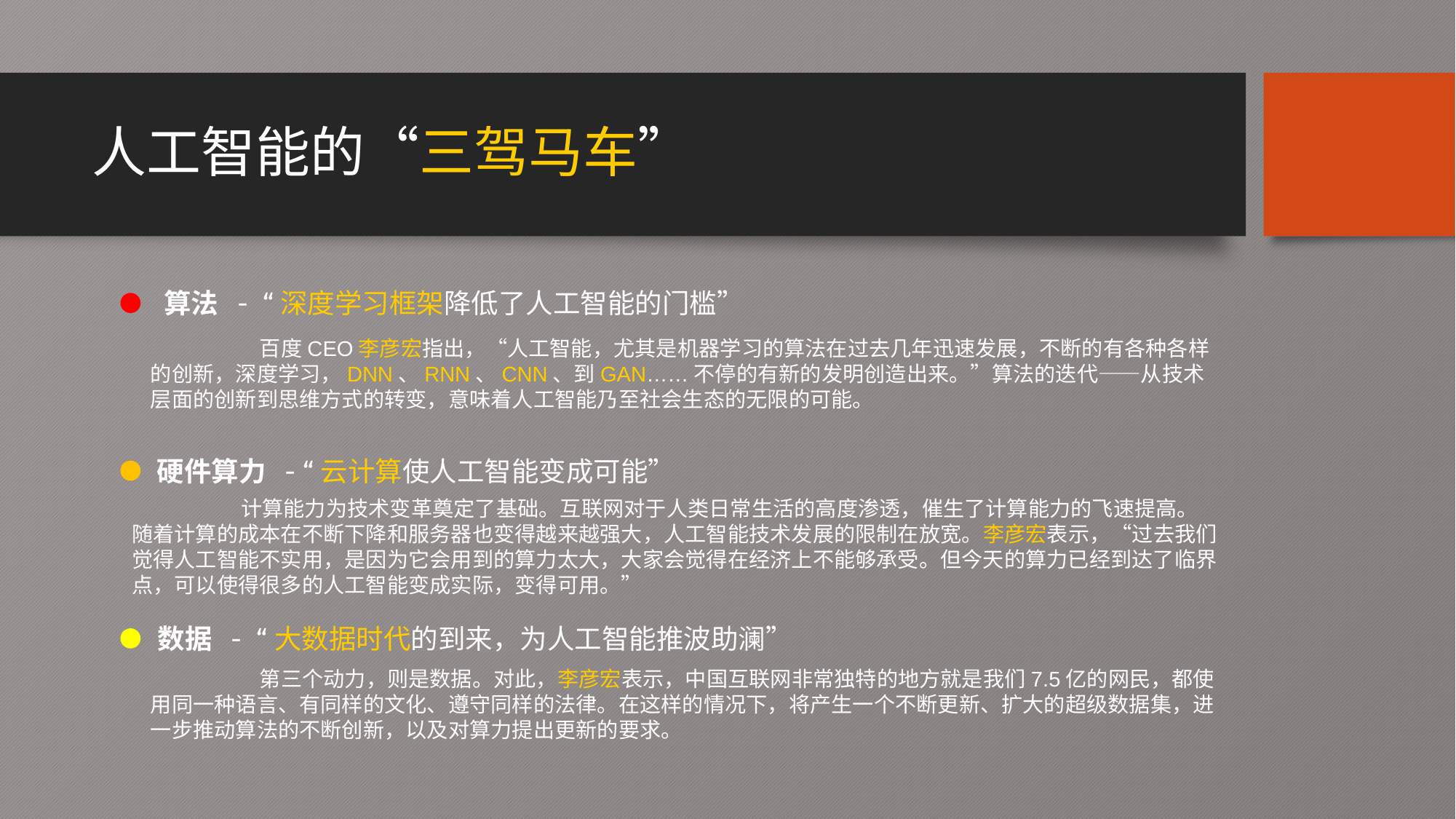

# 人工智能的“三驾马车”
算法  -  “深度学习框架降低了人工智能的门槛”

	百度CEO李彦宏指出，“人工智能，尤其是机器学习的算法在过去几年迅速发展，不断的有各种各样的创新，深度学习，DNN、RNN、CNN、到GAN……不停的有新的发明创造出来。”算法的迭代——从技术层面的创新到思维方式的转变，意味着人工智能乃至社会生态的无限的可能。
硬件算力  - “云计算使人工智能变成可能”

	计算能力为技术变革奠定了基础。互联网对于人类日常生活的高度渗透，催生了计算能力的飞速提高。随着计算的成本在不断下降和服务器也变得越来越强大，人工智能技术发展的限制在放宽。李彦宏表示，“过去我们觉得人工智能不实用，是因为它会用到的算力太大，大家会觉得在经济上不能够承受。但今天的算力已经到达了临界点，可以使得很多的人工智能变成实际，变得可用。”
数据  -  “大数据时代的到来，为人工智能推波助澜”

	第三个动力，则是数据。对此，李彦宏表示，中国互联网非常独特的地方就是我们7.5亿的网民，都使用同一种语言、有同样的文化、遵守同样的法律。在这样的情况下，将产生一个不断更新、扩大的超级数据集，进一步推动算法的不断创新，以及对算力提出更新的要求。